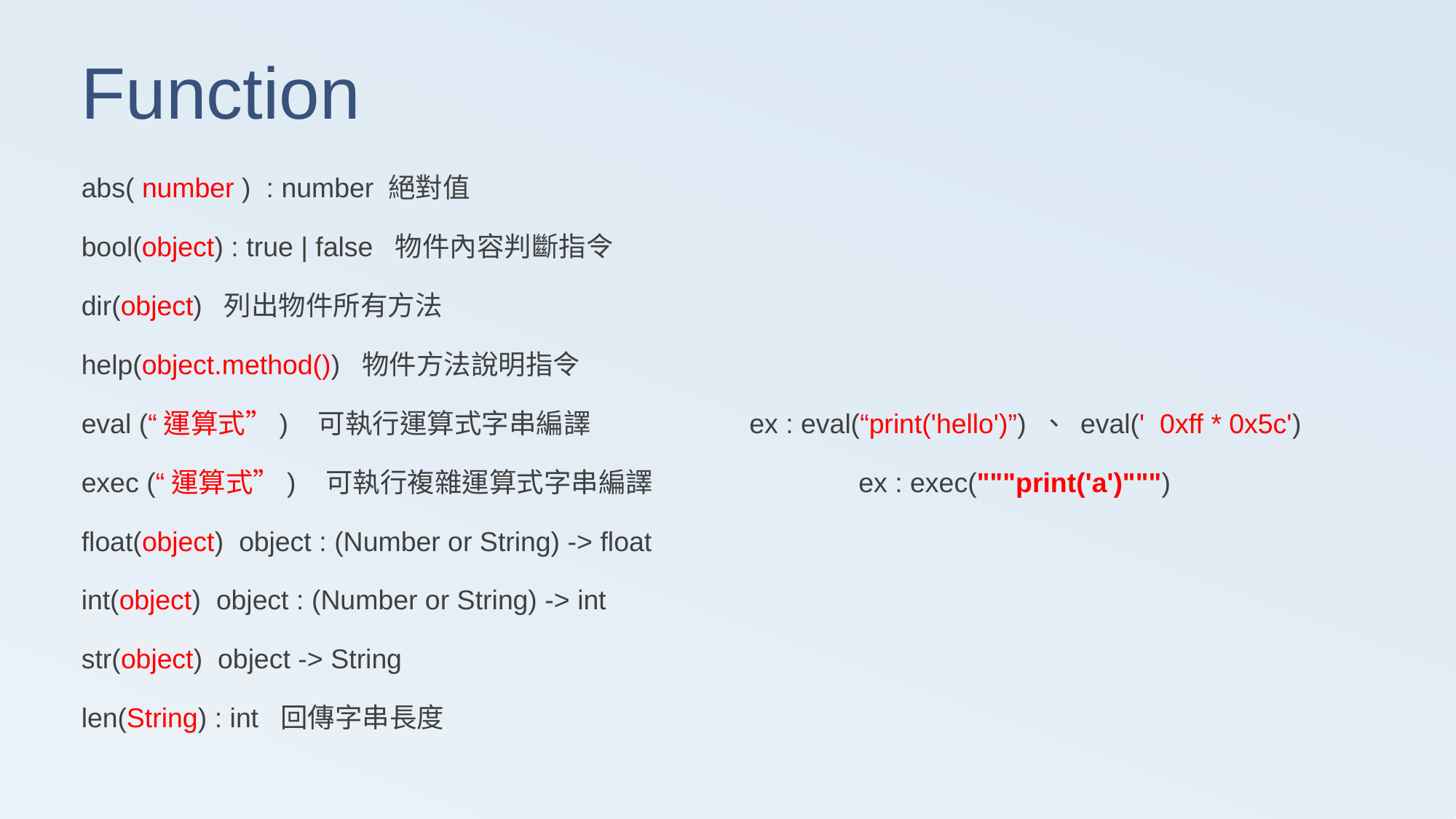

# Function
abs( number )  : number 絕對值

bool(object) : true | false  物件內容判斷指令

dir(object)  列出物件所有方法

help(object.method())  物件方法說明指令

eval (“運算式”)   可執行運算式字串編譯		 ex : eval(“print('hello')”) 、 eval('  0xff * 0x5c')

exec (“運算式”)   可執行複雜運算式字串編譯		 ex : exec("""print('a')""")

float(object)  object : (Number or String) -> float

int(object)  object : (Number or String) -> int

str(object)  object -> String

len(String) : int  回傳字串長度